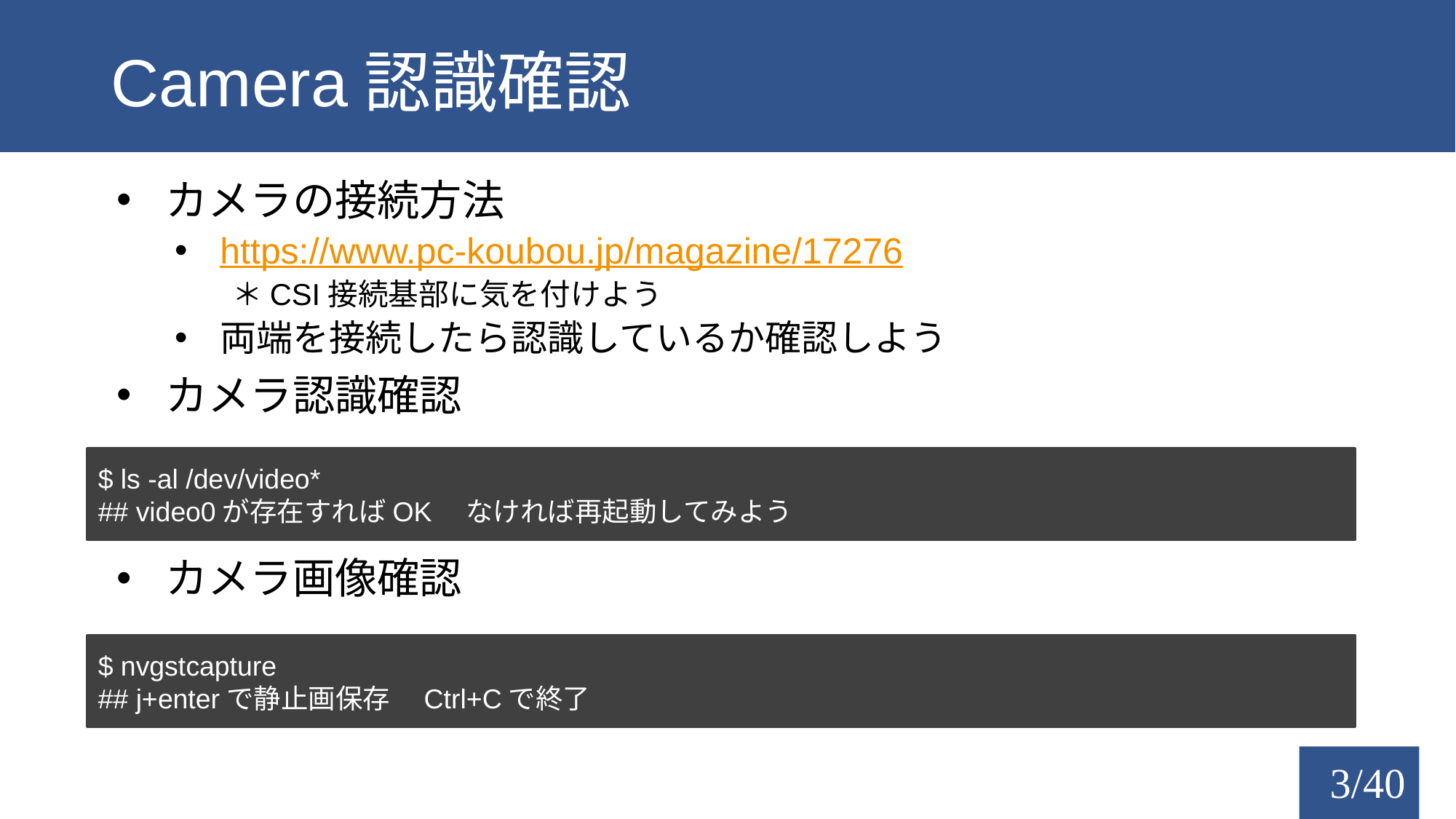

# Camera認識確認
カメラの接続方法
https://www.pc-koubou.jp/magazine/17276
＊CSI接続基部に気を付けよう
両端を接続したら認識しているか確認しよう
カメラ認識確認

カメラ画像確認
$ ls -al /dev/video*
## video0が存在すればOK　なければ再起動してみよう
$ nvgstcapture
## j+enterで静止画保存　Ctrl+Cで終了
3/40